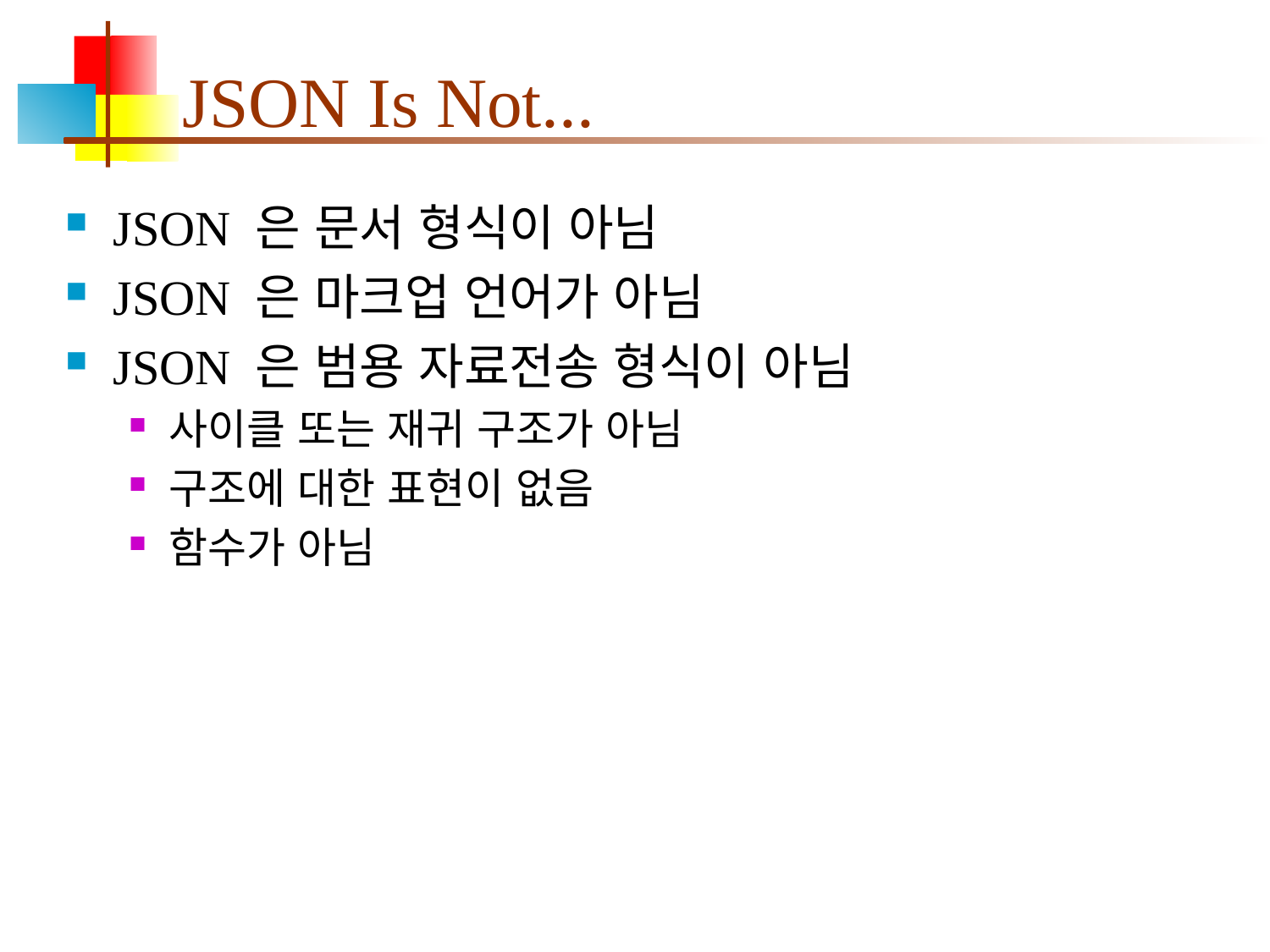

# JSON Is Not...
JSON 은 문서 형식이 아님
JSON 은 마크업 언어가 아님
JSON 은 범용 자료전송 형식이 아님
사이클 또는 재귀 구조가 아님
구조에 대한 표현이 없음
함수가 아님